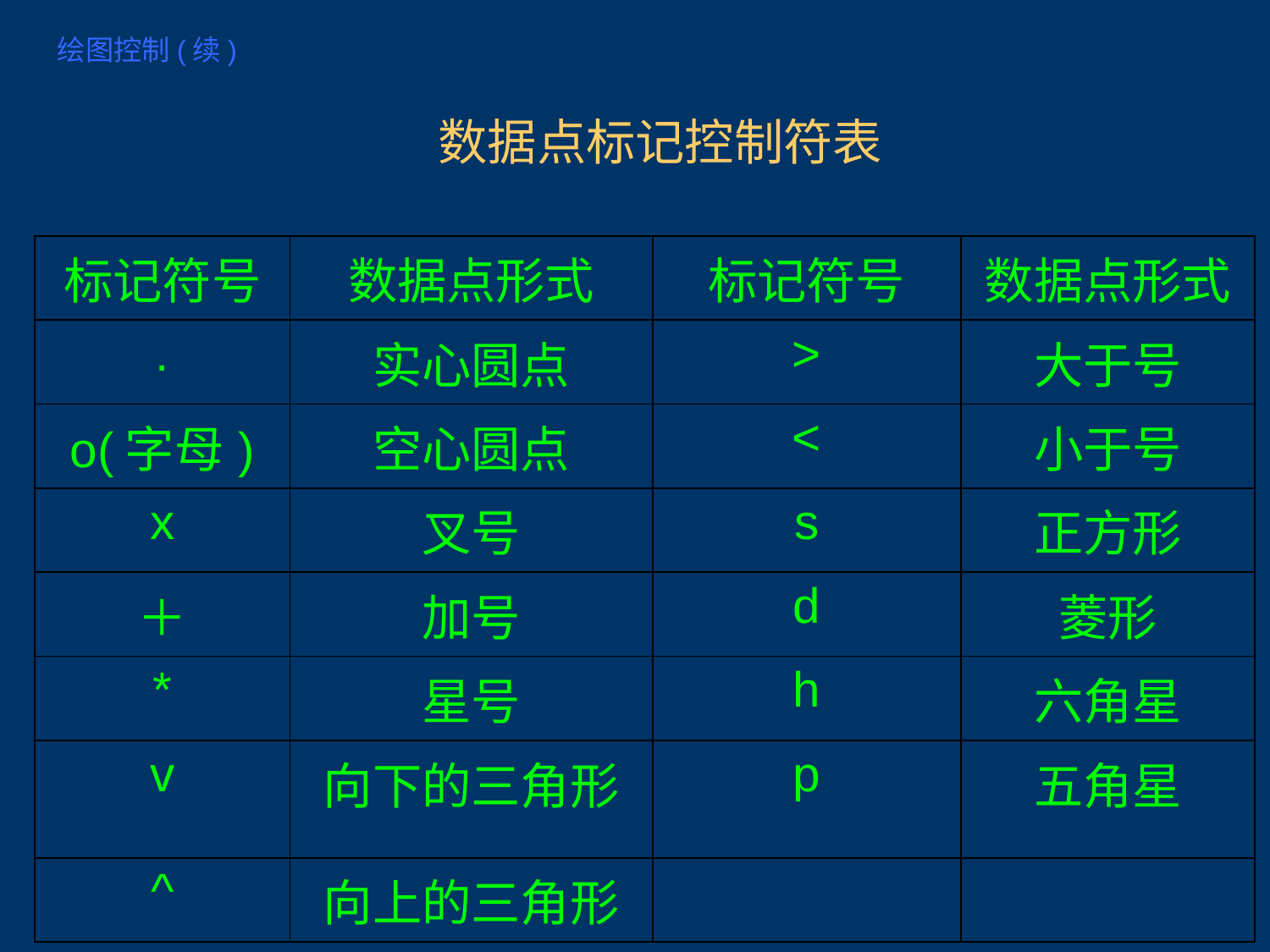

# 绘图控制(续)
数据点标记控制符表
| 标记符号 | 数据点形式 | 标记符号 | 数据点形式 |
| --- | --- | --- | --- |
| . | 实心圆点 | > | 大于号 |
| o(字母) | 空心圆点 | < | 小于号 |
| x | 叉号 | s | 正方形 |
| ＋ | 加号 | d | 菱形 |
| \* | 星号 | h | 六角星 |
| v | 向下的三角形 | p | 五角星 |
| ^ | 向上的三角形 |  |  |